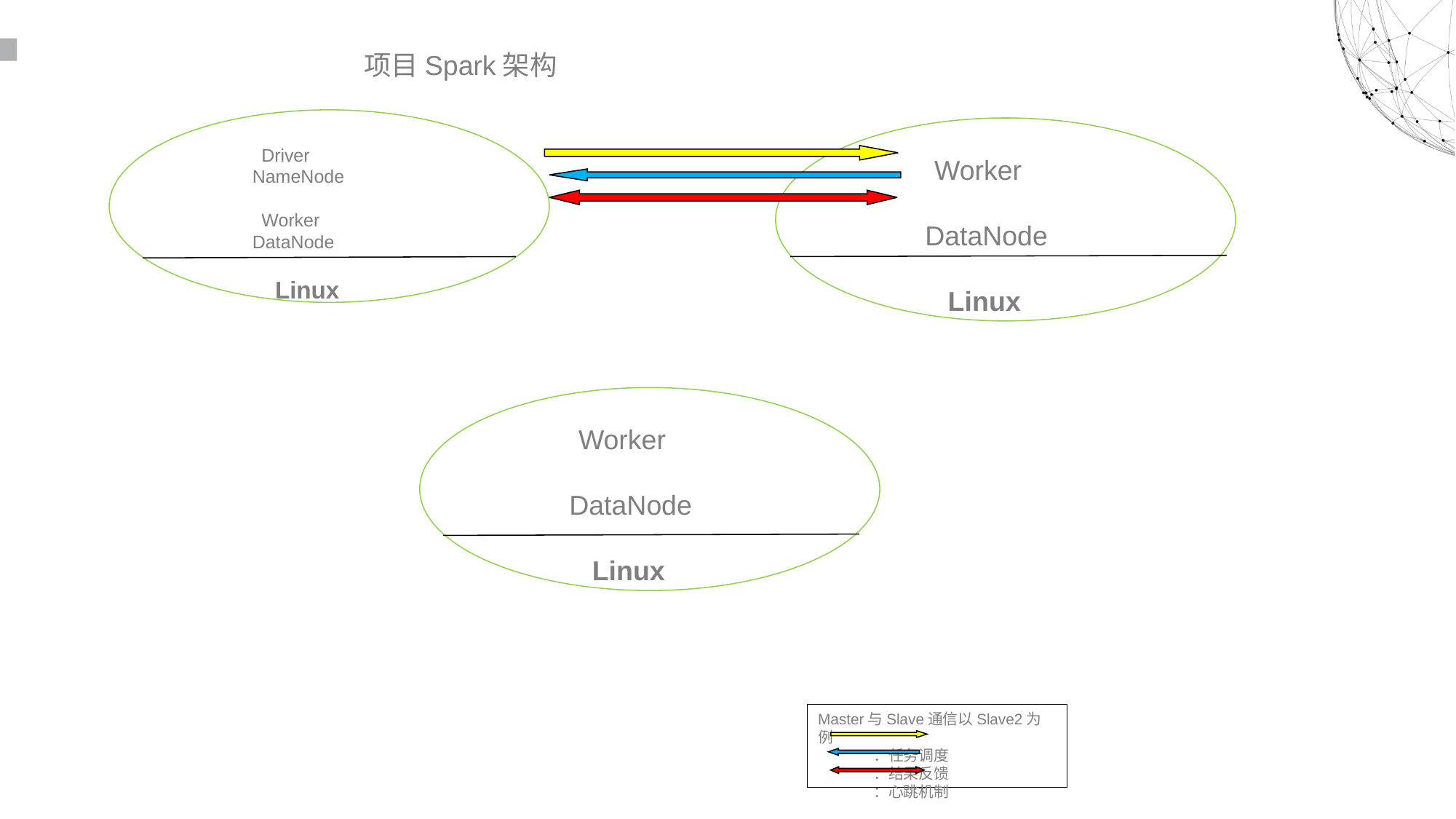

读书派booklist免费出品
禁止任何二次分享、售卖
本人法律专业，请勿以身试法
读书派booklist免费出品
这部分内容不影响PPT播放
尊重原创，请勿以身试法，二次分享或倒卖

                项目Spark架构

     Worker

    DataNode

    Linux

     Worker

    DataNode

    Linux

Master与Slave通信以Slave2为例
               ：任务调度
               ：结果反馈
               ：心跳机制

        Driver
        NameNode

        Worker
        DataNode

     Linux

读书派booklist免费出品
禁止任何二次分享、售卖
本人法律专业，请勿以身试法
读书派booklist免费出品
这部分内容不影响PPT播放
尊重原创，请勿以身试法，二次分享或倒卖